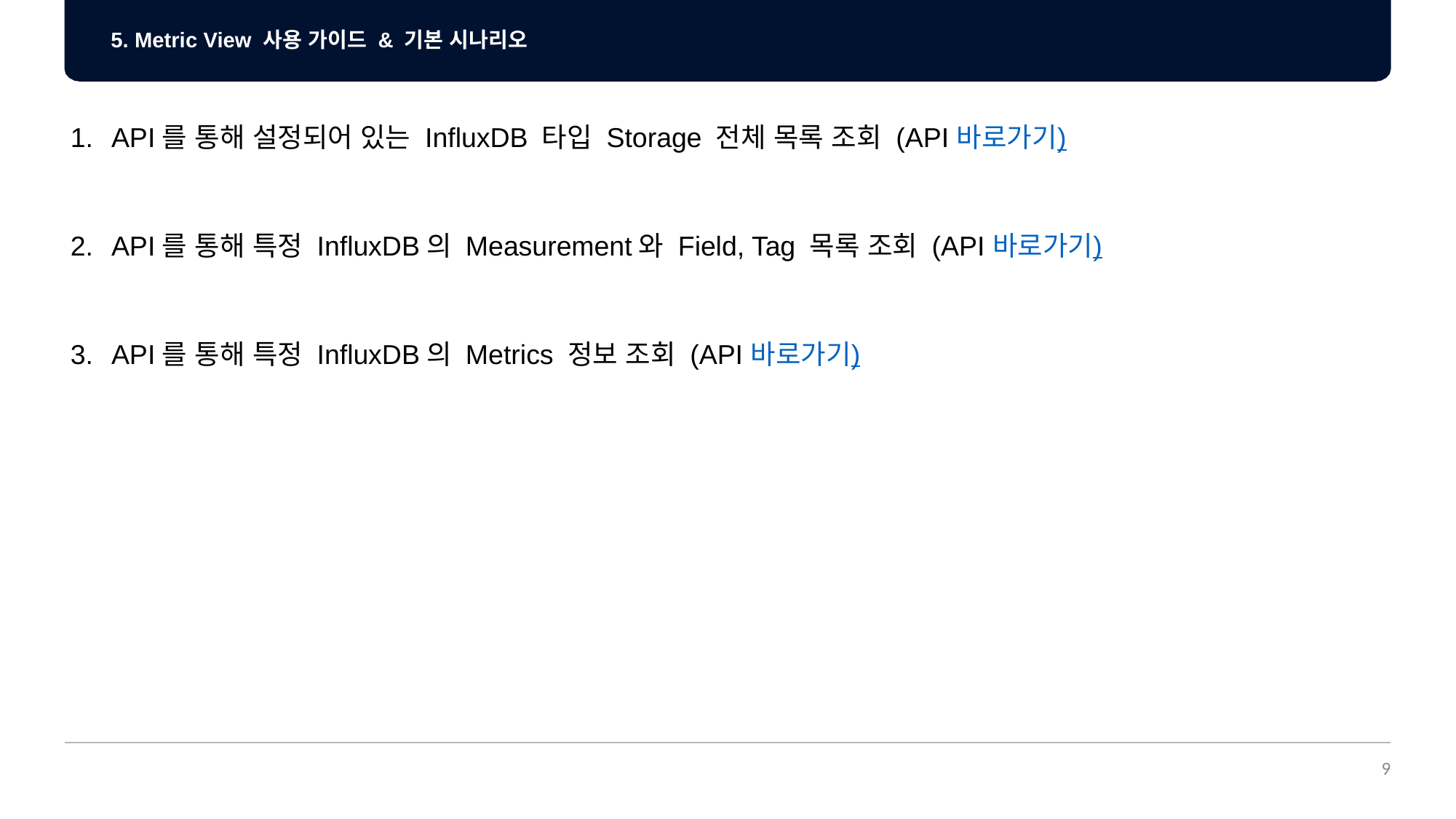

# 5. Metric View 사용 가이드 & 기본 시나리오
API를 통해 설정되어 있는 InfluxDB 타입 Storage 전체 목록 조회 (API 바로가기)

API를 통해 특정 InfluxDB의 Measurement와 Field, Tag 목록 조회 (API 바로가기)

API를 통해 특정 InfluxDB의 Metrics 정보 조회 (API 바로가기)